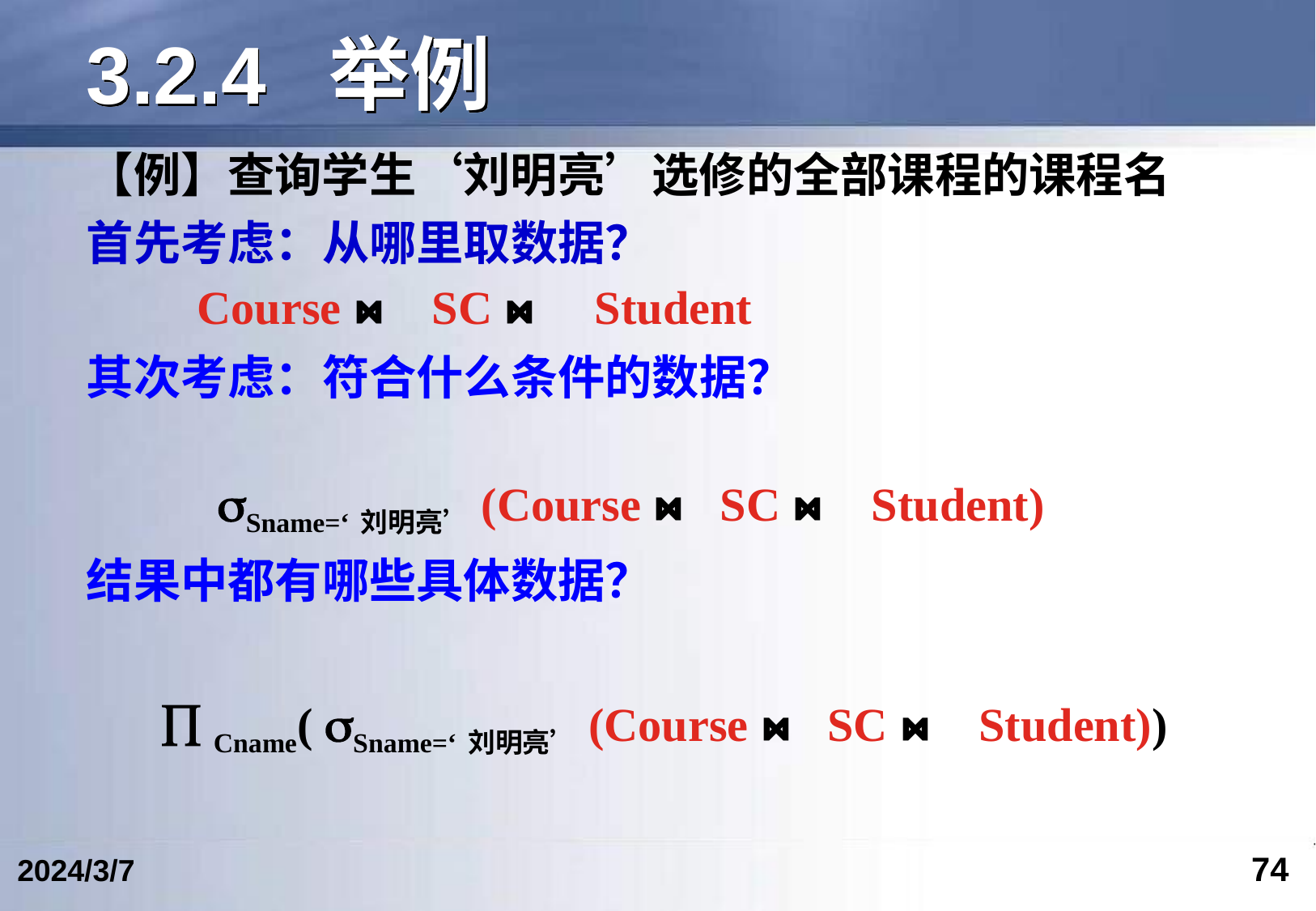

# 3.2.4	举例
【例】查询学生‘刘明亮’选修的全部课程的课程名
首先考虑：从哪里取数据？

其次考虑：符合什么条件的数据？

结果中都有哪些具体数据？

Course ⋈    SC ⋈     Student
σSname=‘刘明亮’(Course ⋈   SC ⋈    Student)
∏ Cname( σSname=‘刘明亮’(Course ⋈   SC ⋈    Student))
74
2024/3/7